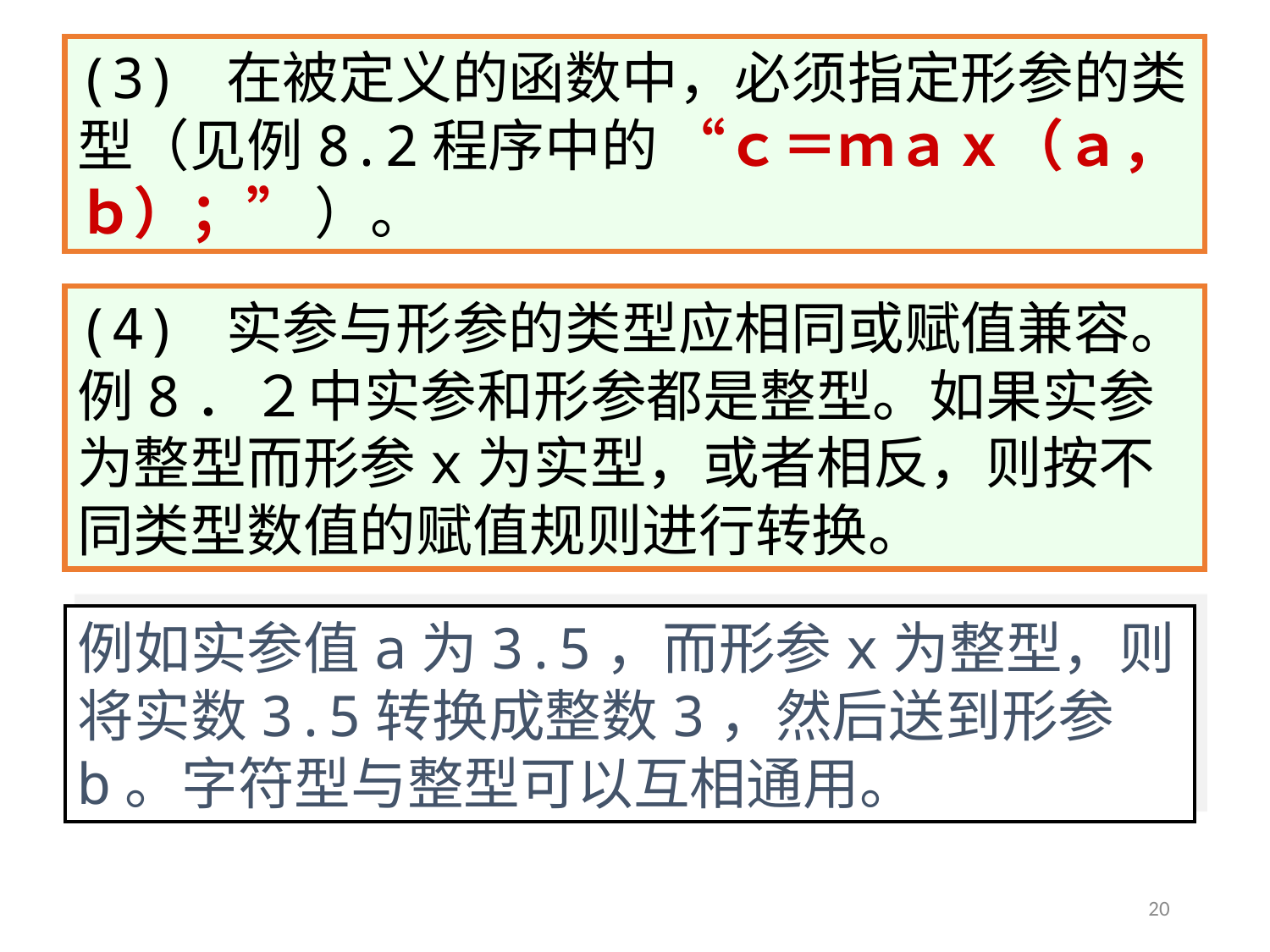

(3) 在被定义的函数中，必须指定形参的类型（见例8.2程序中的 “ｃ＝ｍａｘ（ａ，ｂ）；” ）。
(4) 实参与形参的类型应相同或赋值兼容。例8．２中实参和形参都是整型。如果实参为整型而形参x为实型，或者相反，则按不同类型数值的赋值规则进行转换。
例如实参值a为3.5，而形参x为整型，则将实数3.5转换成整数3，然后送到形参b。字符型与整型可以互相通用。
20